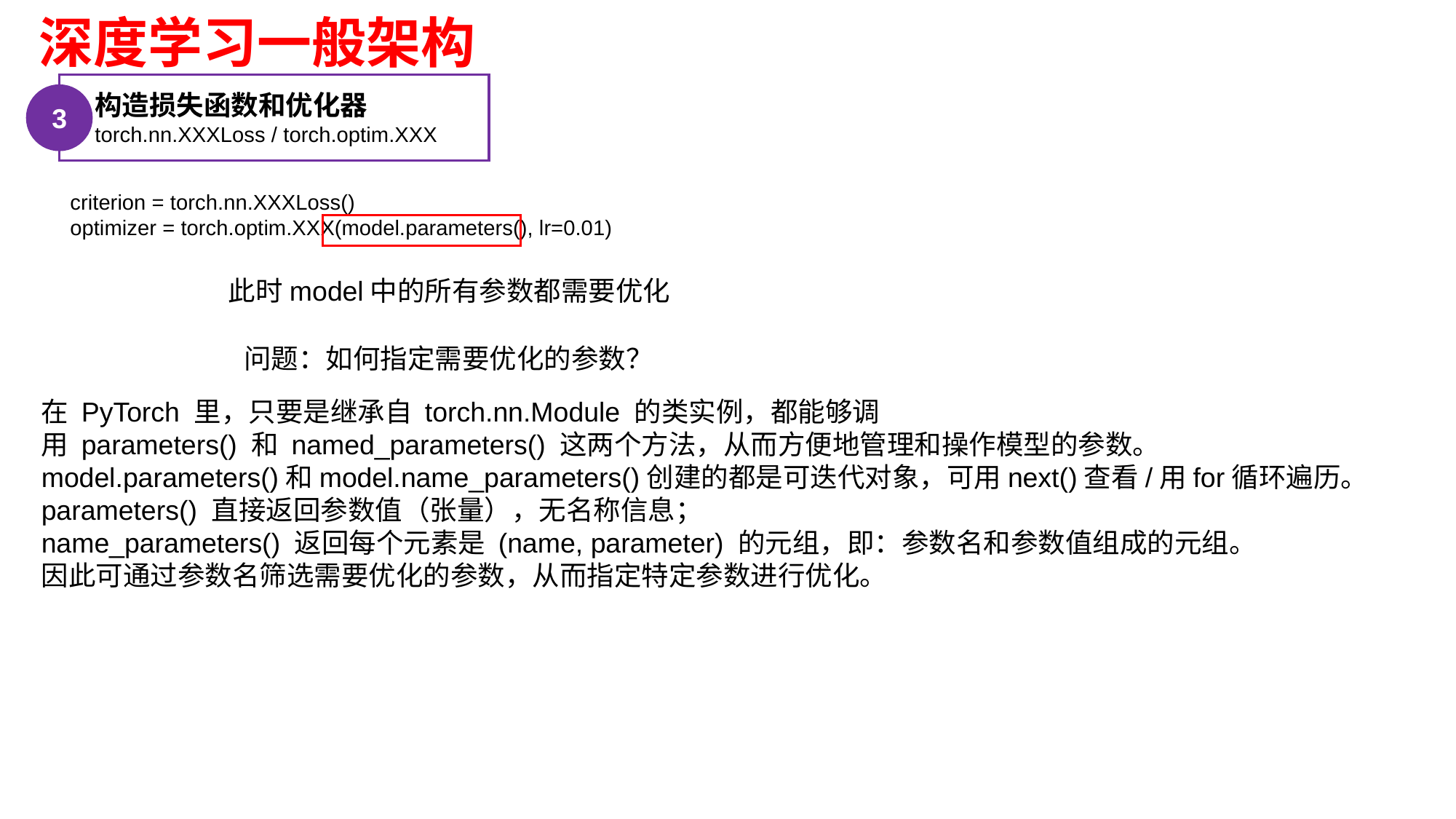

深度学习一般架构

构造损失函数和优化器
torch.nn.XXXLoss / torch.optim.XXX
3
criterion = torch.nn.XXXLoss()
optimizer = torch.optim.XXX(model.parameters(), lr=0.01)

此时model中的所有参数都需要优化
问题：如何指定需要优化的参数？
在 PyTorch 里，只要是继承自 torch.nn.Module 的类实例，都能够调用 parameters() 和 named_parameters() 这两个方法，从而方便地管理和操作模型的参数。
model.parameters()和model.name_parameters()创建的都是可迭代对象，可用next()查看/用for循环遍历。
parameters() 直接返回参数值（张量），无名称信息；
name_parameters() 返回每个元素是 (name, parameter) 的元组，即：参数名和参数值组成的元组。
因此可通过参数名筛选需要优化的参数，从而指定特定参数进行优化。